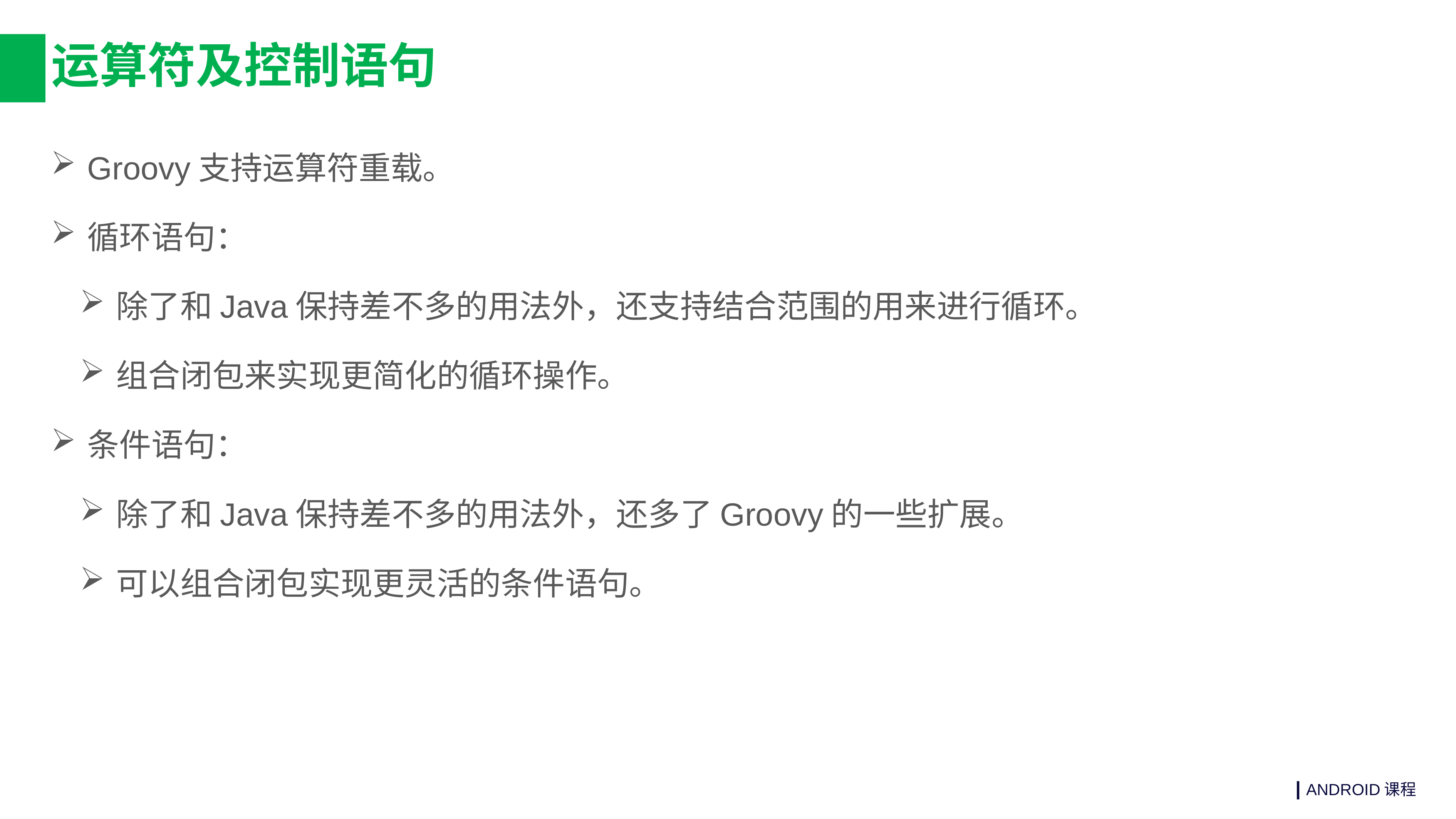

# 运算符及控制语句
Groovy支持运算符重载。
循环语句：
除了和Java保持差不多的用法外，还支持结合范围的用来进行循环。
组合闭包来实现更简化的循环操作。
条件语句：
除了和Java保持差不多的用法外，还多了Groovy的一些扩展。
可以组合闭包实现更灵活的条件语句。